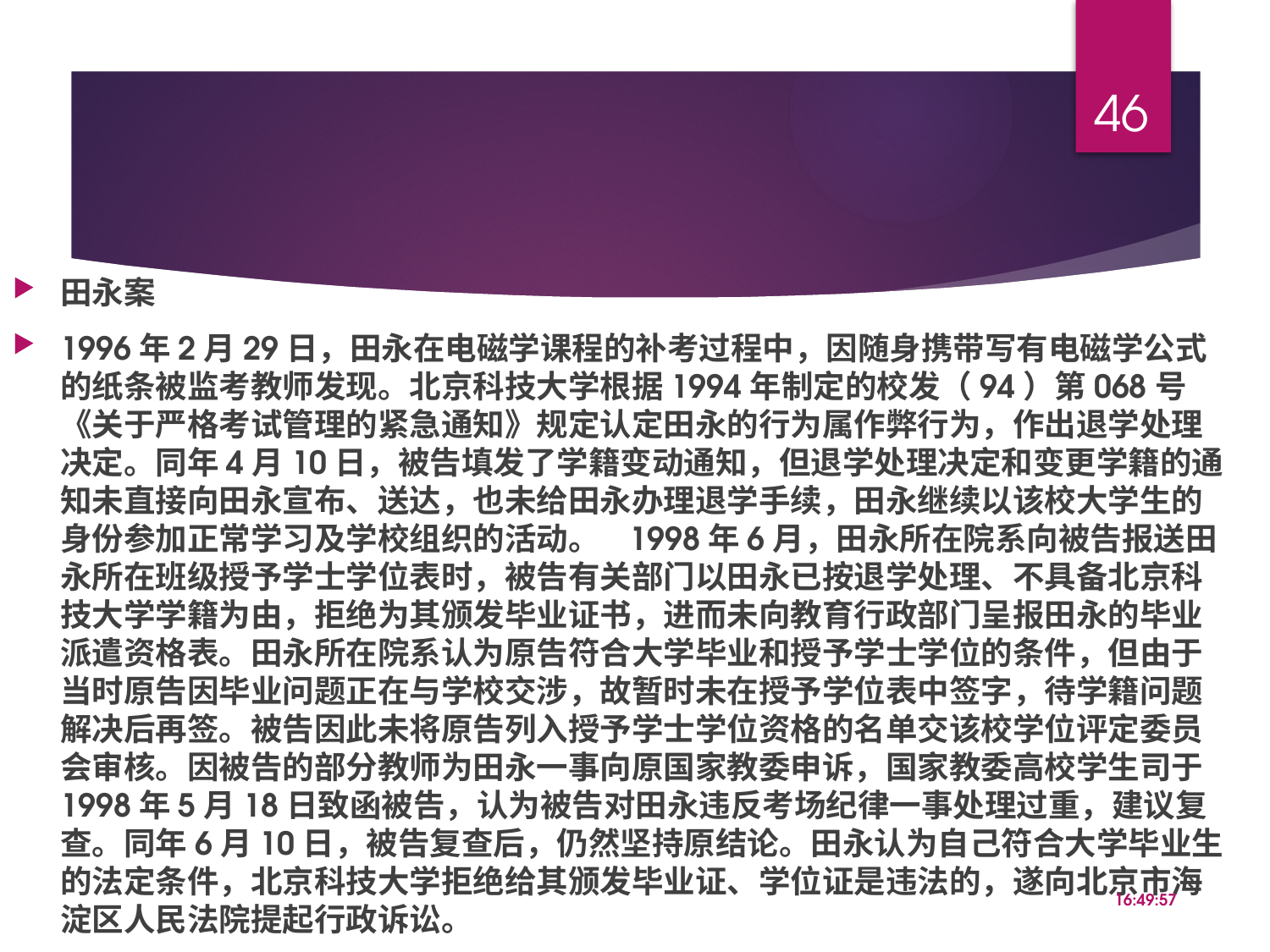

46
#
田永案
1996年2月29日，田永在电磁学课程的补考过程中，因随身携带写有电磁学公式的纸条被监考教师发现。北京科技大学根据1994年制定的校发（94）第068号《关于严格考试管理的紧急通知》规定认定田永的行为属作弊行为，作出退学处理决定。同年4月10日，被告填发了学籍变动通知，但退学处理决定和变更学籍的通知未直接向田永宣布、送达，也未给田永办理退学手续，田永继续以该校大学生的身份参加正常学习及学校组织的活动。   1998年6月，田永所在院系向被告报送田永所在班级授予学士学位表时，被告有关部门以田永已按退学处理、不具备北京科技大学学籍为由，拒绝为其颁发毕业证书，进而未向教育行政部门呈报田永的毕业派遣资格表。田永所在院系认为原告符合大学毕业和授予学士学位的条件，但由于当时原告因毕业问题正在与学校交涉，故暂时未在授予学位表中签字，待学籍问题解决后再签。被告因此未将原告列入授予学士学位资格的名单交该校学位评定委员会审核。因被告的部分教师为田永一事向原国家教委申诉，国家教委高校学生司于1998年5月18日致函被告，认为被告对田永违反考场纪律一事处理过重，建议复查。同年6月10日，被告复查后，仍然坚持原结论。田永认为自己符合大学毕业生的法定条件，北京科技大学拒绝给其颁发毕业证、学位证是违法的，遂向北京市海淀区人民法院提起行政诉讼。

16:49:57